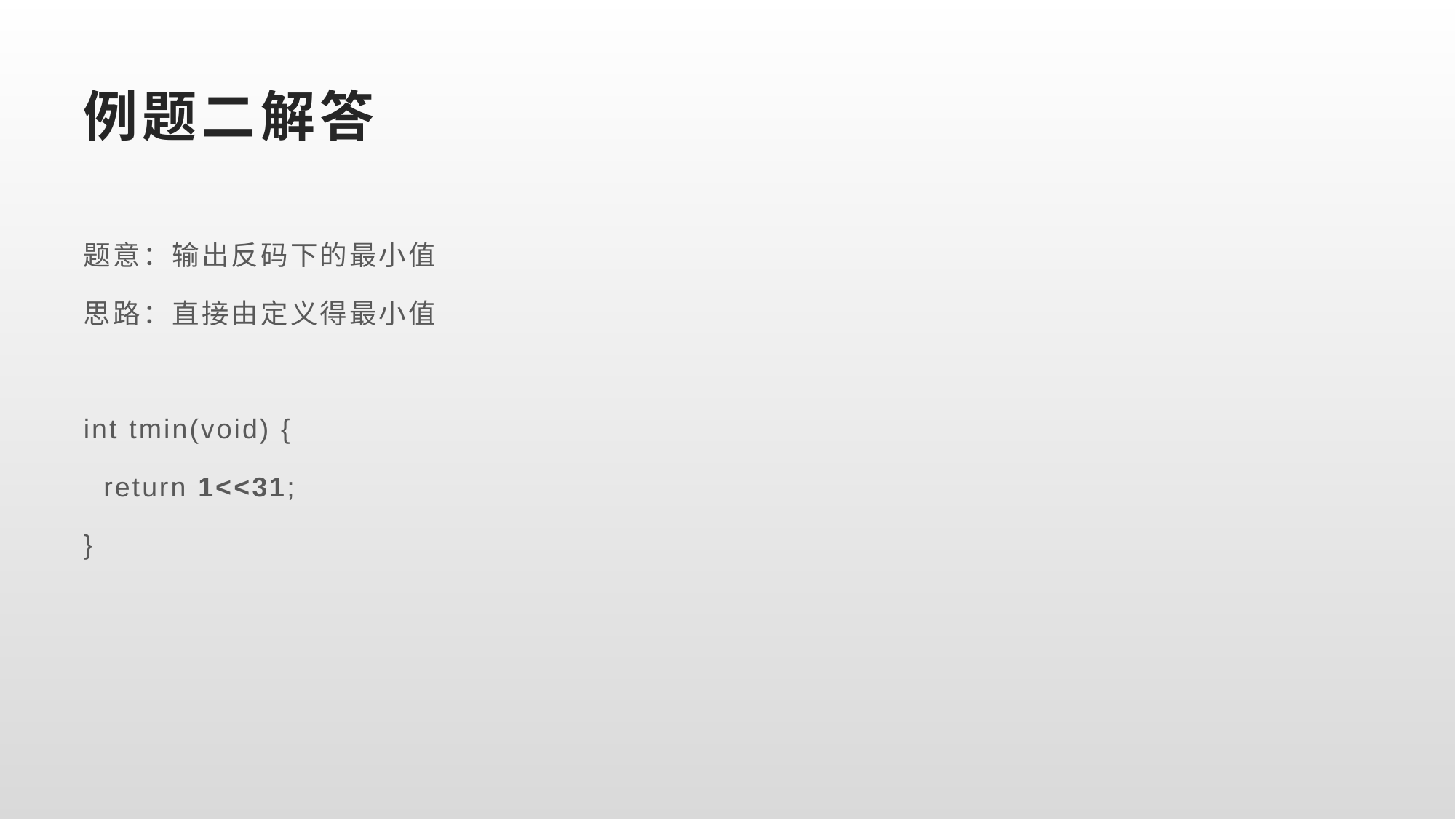

# 例题二解答
题意：输出反码下的最小值
思路：直接由定义得最小值

int tmin(void) {
  return 1<<31;
}